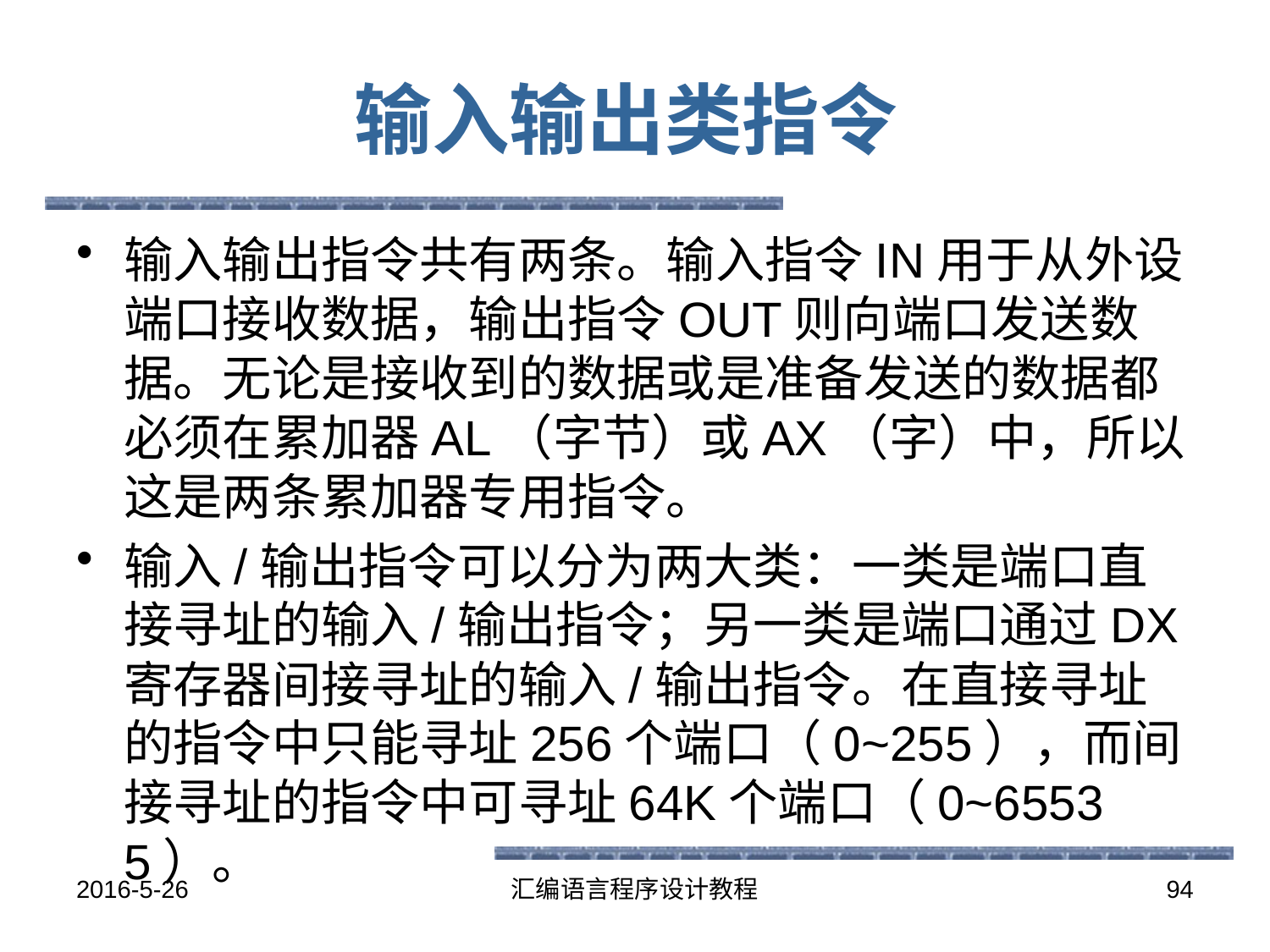

# 输入输出类指令
输入输出指令共有两条。输入指令IN用于从外设端口接收数据，输出指令OUT则向端口发送数据。无论是接收到的数据或是准备发送的数据都必须在累加器AL（字节）或AX（字）中，所以这是两条累加器专用指令。
输入/输出指令可以分为两大类：一类是端口直接寻址的输入/输出指令；另一类是端口通过DX寄存器间接寻址的输入/输出指令。在直接寻址的指令中只能寻址256个端口（0~255），而间接寻址的指令中可寻址64K个端口（0~65535）。
2016-5-26
汇编语言程序设计教程
94